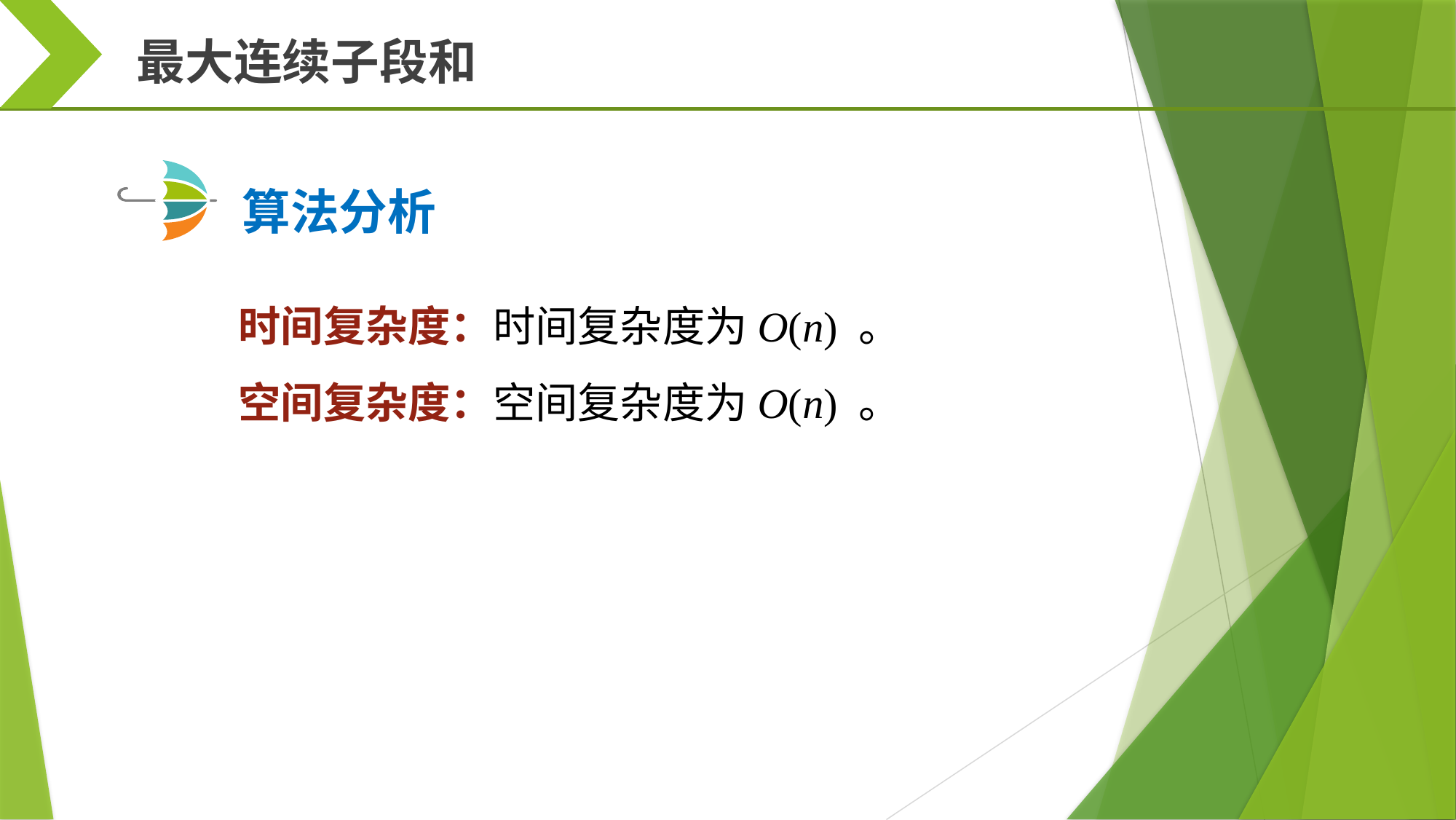

最大连续子段和

算法分析
时间复杂度：时间复杂度为O(n) 。
空间复杂度：空间复杂度为O(n) 。